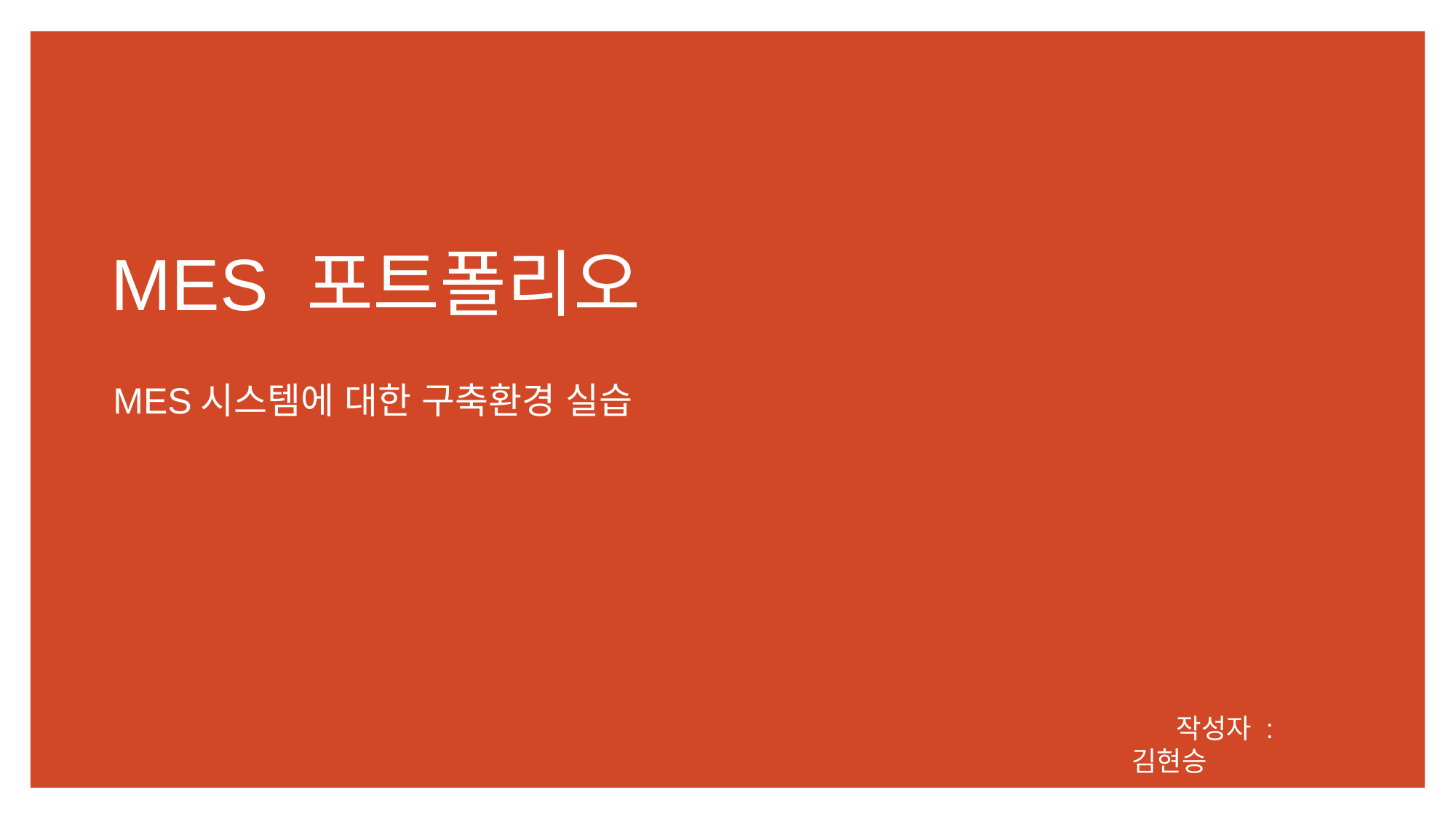

# MES 포트폴리오
MES시스템에 대한 구축환경 실습
     작성자 : 김현승